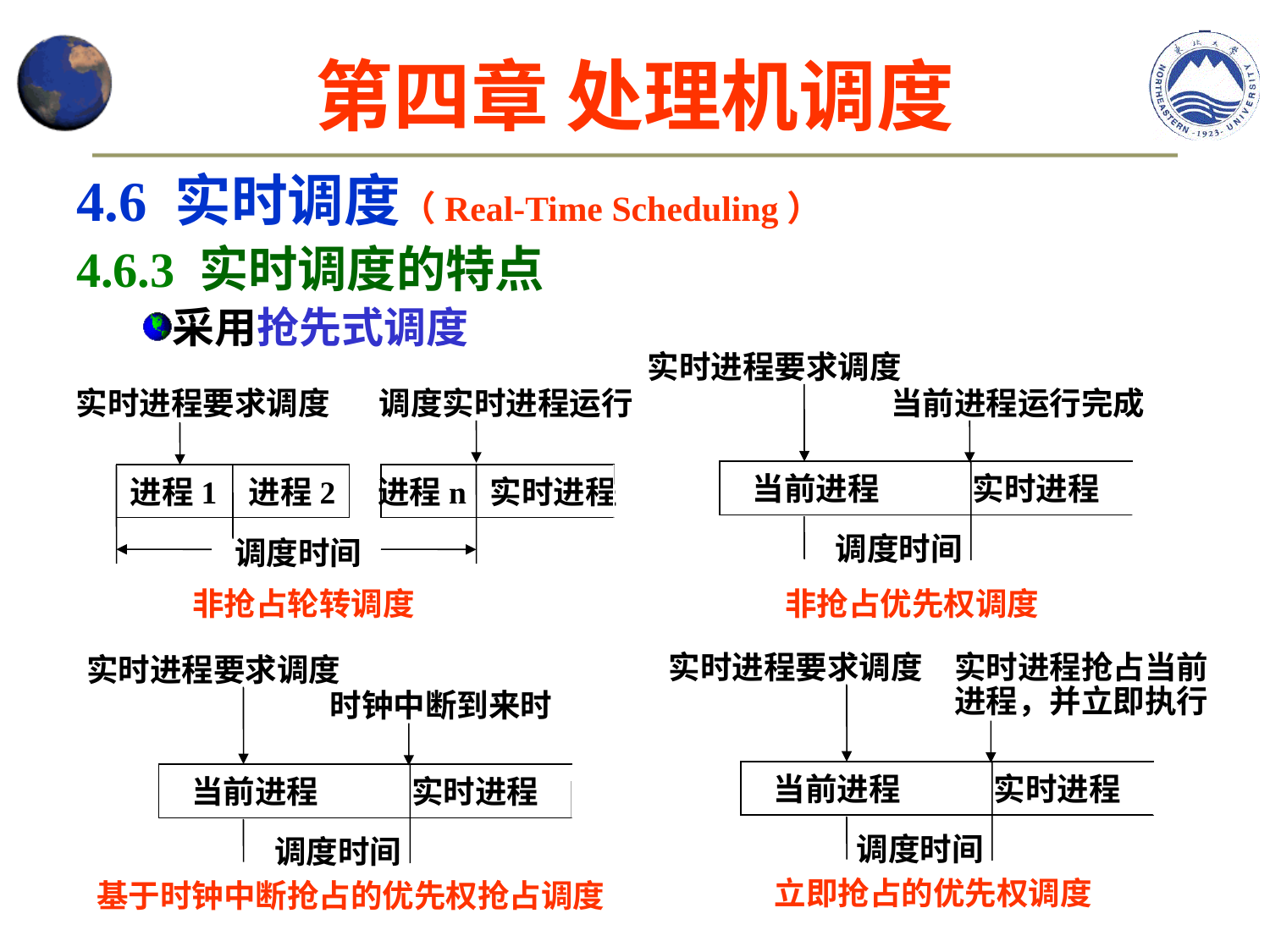

# 第四章 处理机调度
4.6 实时调度（Real-Time Scheduling）
4.6.3 实时调度的特点
采用抢先式调度
实时进程要求调度
当前进程运行完成

当前进程             实时进程

调度时间
非抢占优先权调度
实时进程要求调度
调度实时进程运行

进程1   进程2

进程n  实时进程

调度时间

非抢占轮转调度
实时进程要求调度
实时进程抢占当前进程，并立即执行

当前进程             实时进程

调度时间
立即抢占的优先权调度
实时进程要求调度
时钟中断到来时

当前进程             实时进程

调度时间
基于时钟中断抢占的优先权抢占调度